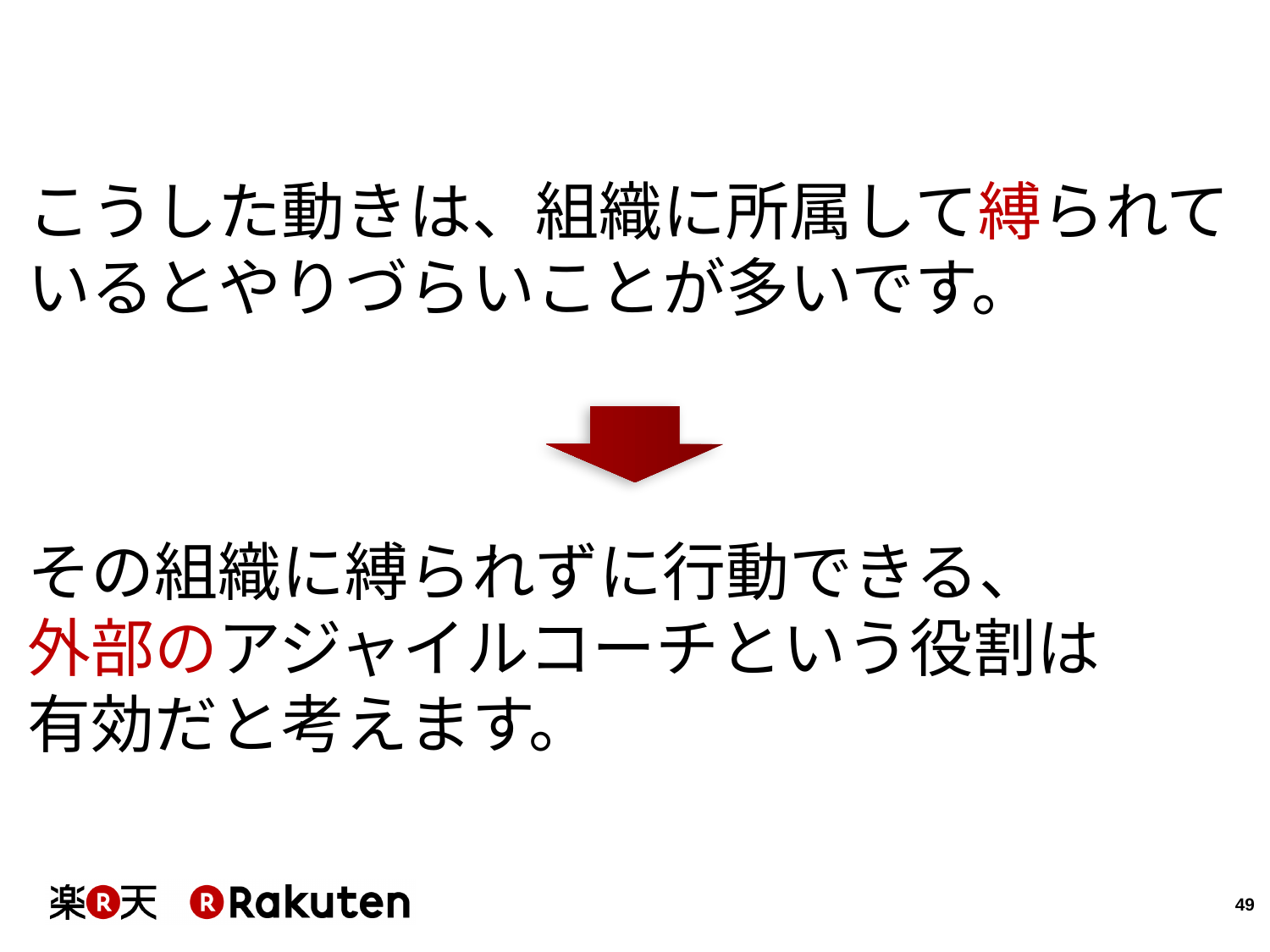

こうした動きは、組織に所属して縛られているとやりづらいことが多いです。

その組織に縛られずに行動できる、
外部のアジャイルコーチという役割は
有効だと考えます。